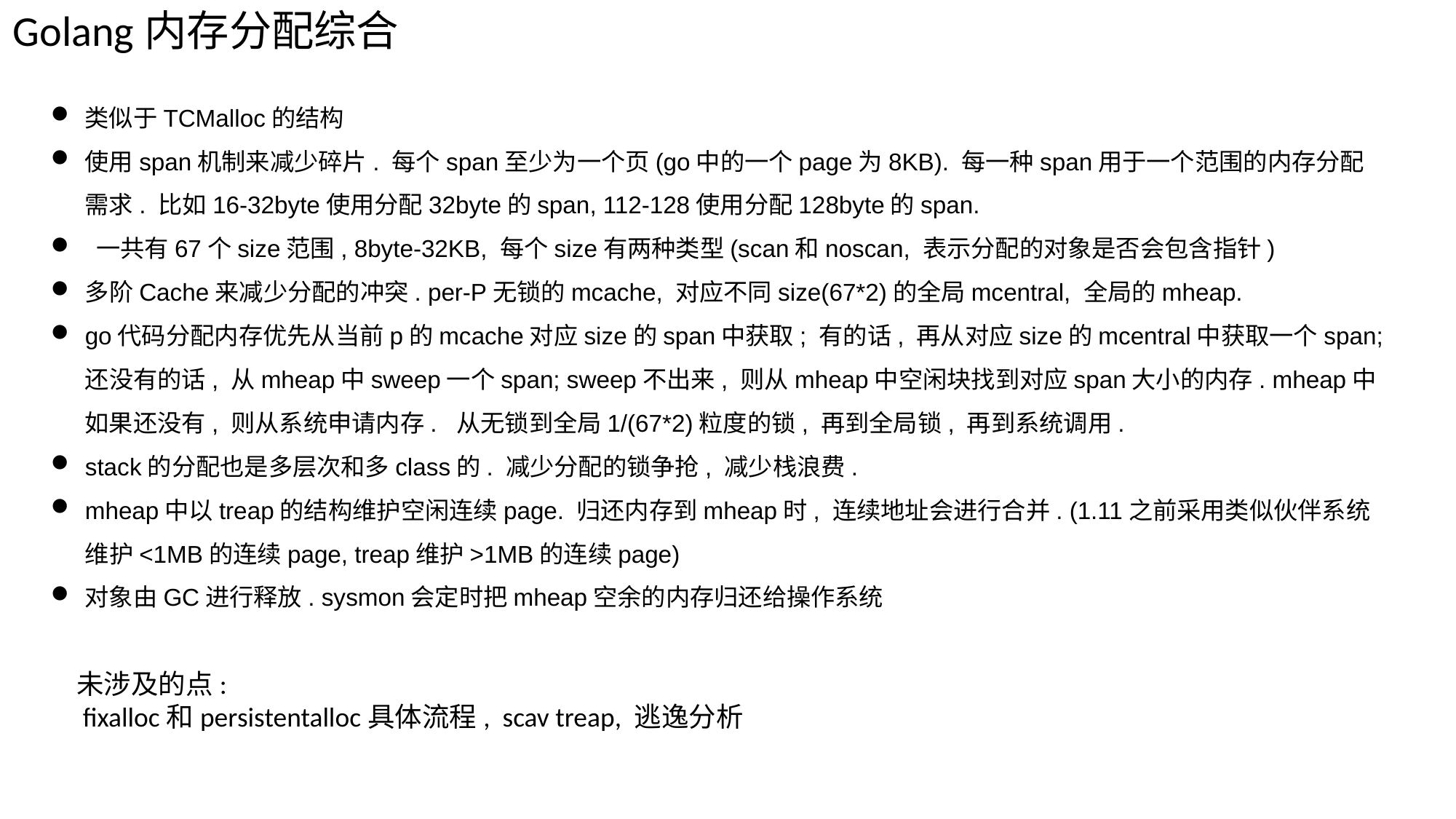

Golang内存分配综合
类似于TCMalloc的结构
使用span机制来减少碎片. 每个span至少为一个页(go中的一个page为8KB). 每一种span用于一个范围的内存分配需求. 比如16-32byte使用分配32byte的span, 112-128使用分配128byte的span.
 一共有67个size范围, 8byte-32KB, 每个size有两种类型(scan和noscan, 表示分配的对象是否会包含指针)
多阶Cache来减少分配的冲突. per-P无锁的mcache, 对应不同size(67*2)的全局mcentral, 全局的mheap.
go代码分配内存优先从当前p的mcache对应size的span中获取; 有的话, 再从对应size的mcentral中获取一个span; 还没有的话, 从mheap中sweep一个span; sweep不出来, 则从mheap中空闲块找到对应span大小的内存. mheap中如果还没有, 则从系统申请内存.  从无锁到全局1/(67*2)粒度的锁, 再到全局锁, 再到系统调用.
stack的分配也是多层次和多class的. 减少分配的锁争抢, 减少栈浪费.
mheap中以treap的结构维护空闲连续page. 归还内存到mheap时, 连续地址会进行合并. (1.11之前采用类似伙伴系统维护<1MB的连续page, treap维护>1MB的连续page)
对象由GC进行释放. sysmon会定时把mheap空余的内存归还给操作系统

未涉及的点:
 fixalloc和persistentalloc具体流程,  scav treap, 逃逸分析